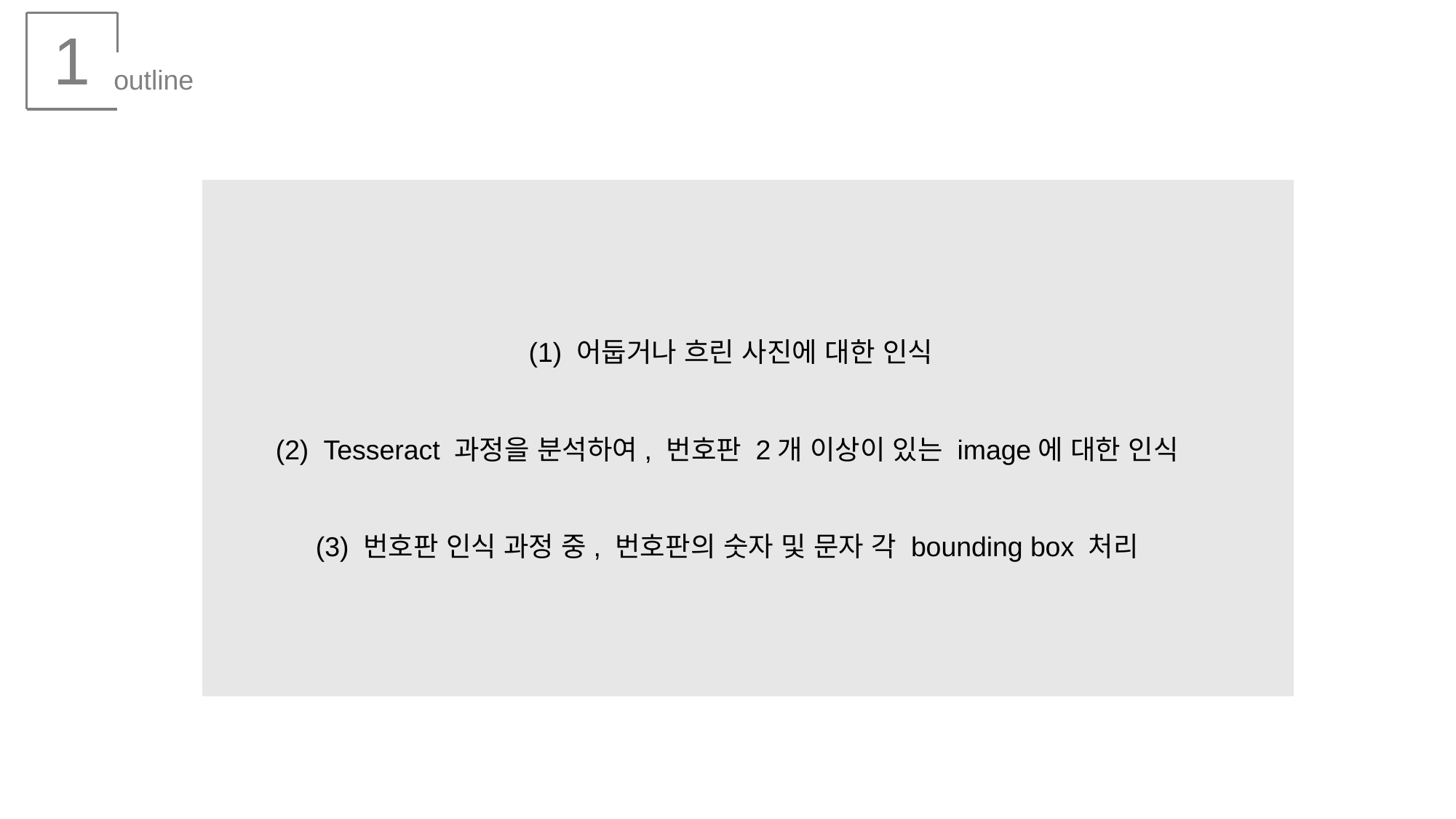

1
outline

(1) 어둡거나 흐린 사진에 대한 인식
(2)  Tesseract 과정을 분석하여, 번호판 2개 이상이 있는 image에 대한 인식
(3) 번호판 인식 과정 중, 번호판의 숫자 및 문자 각 bounding box 처리